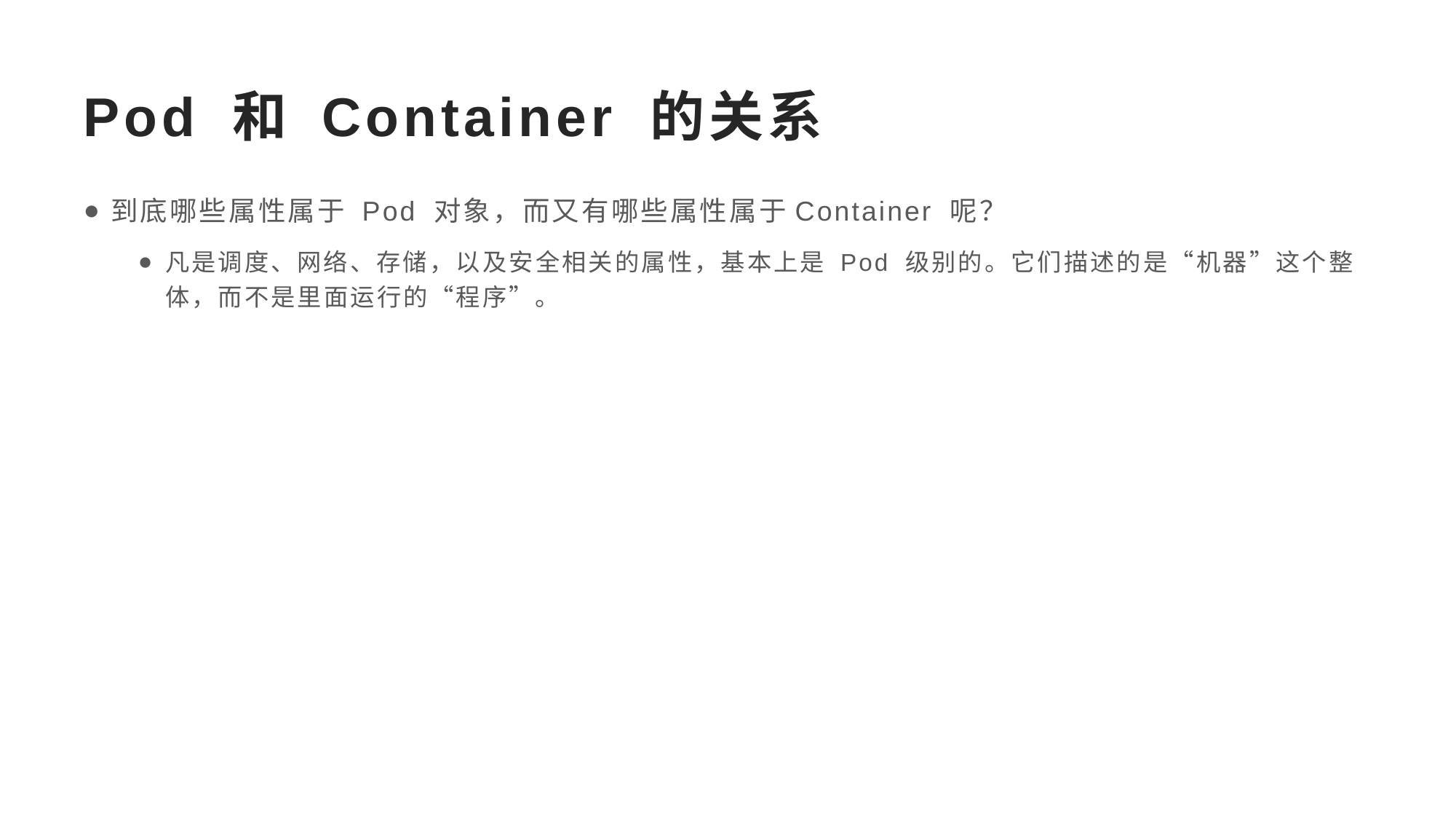

# Pod 和 Container 的关系
到底哪些属性属于 Pod 对象，而又有哪些属性属于Container 呢？
凡是调度、网络、存储，以及安全相关的属性，基本上是 Pod 级别的。它们描述的是“机器”这个整体，而不是里面运行的“程序”。